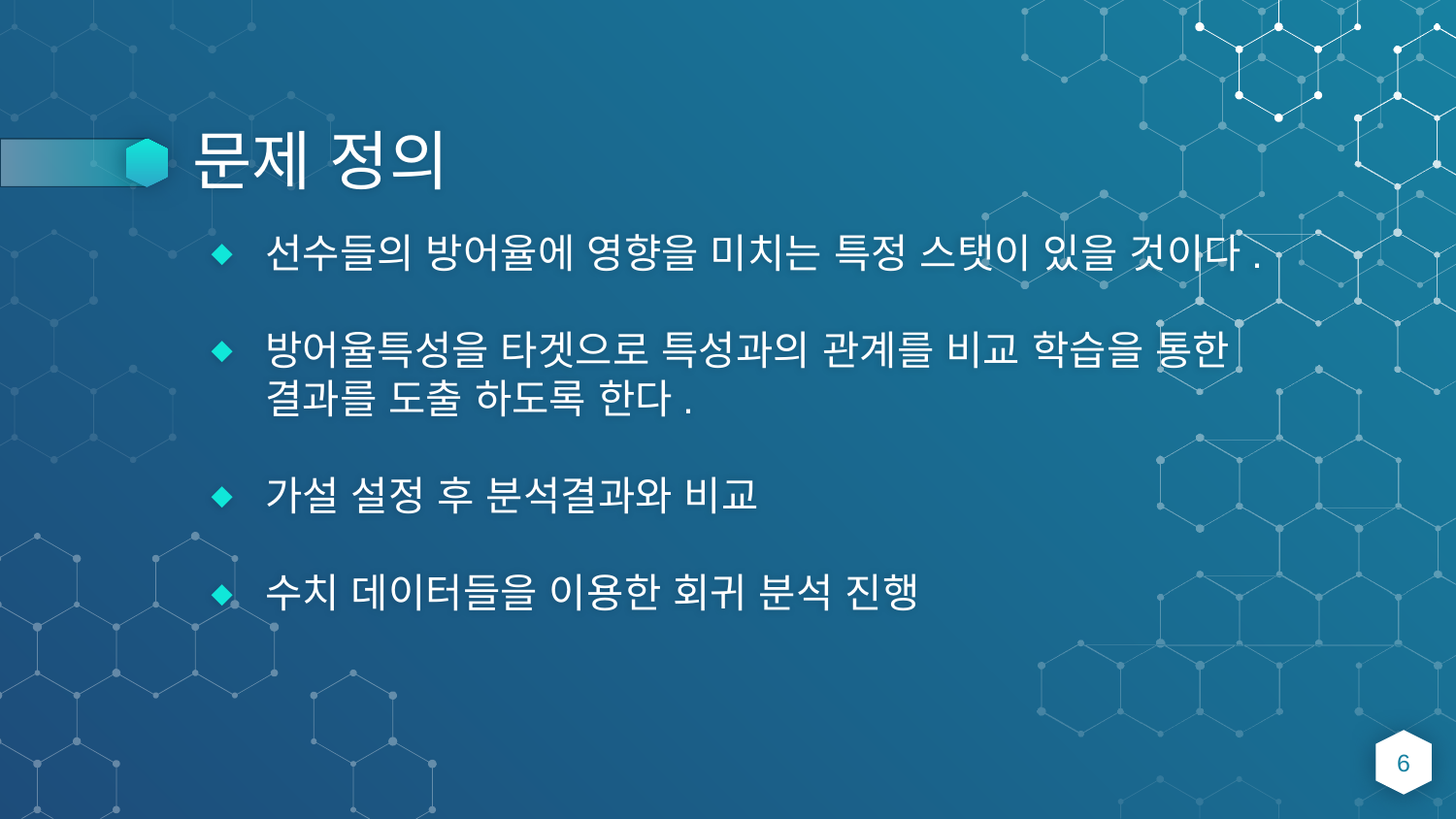

# 문제 정의
선수들의 방어율에 영향을 미치는 특정 스탯이 있을 것이다.

방어율특성을 타겟으로 특성과의 관계를 비교 학습을 통한 결과를 도출 하도록 한다.

가설 설정 후 분석결과와 비교

수치 데이터들을 이용한 회귀 분석 진행
6